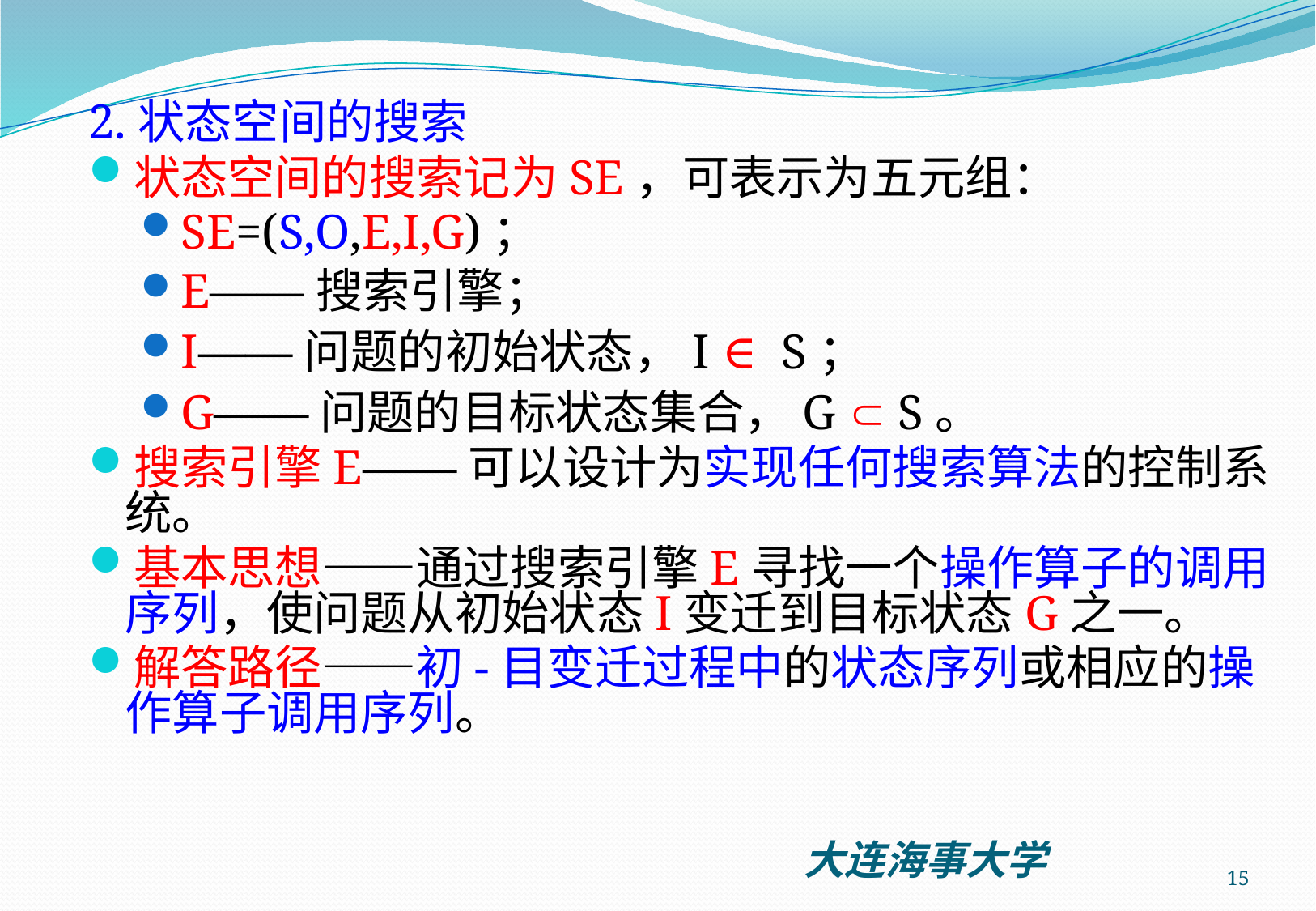

2.状态空间的搜索
状态空间的搜索记为SE，可表示为五元组：
SE=(S,O,E,I,G)；
E——搜索引擎；
I——问题的初始状态，I ∈ S；
G——问题的目标状态集合，G ⊂ S。
搜索引擎E——可以设计为实现任何搜索算法的控制系统。
基本思想——通过搜索引擎E寻找一个操作算子的调用序列，使问题从初始状态I变迁到目标状态G之一。
解答路径——初-目变迁过程中的状态序列或相应的操作算子调用序列。
15